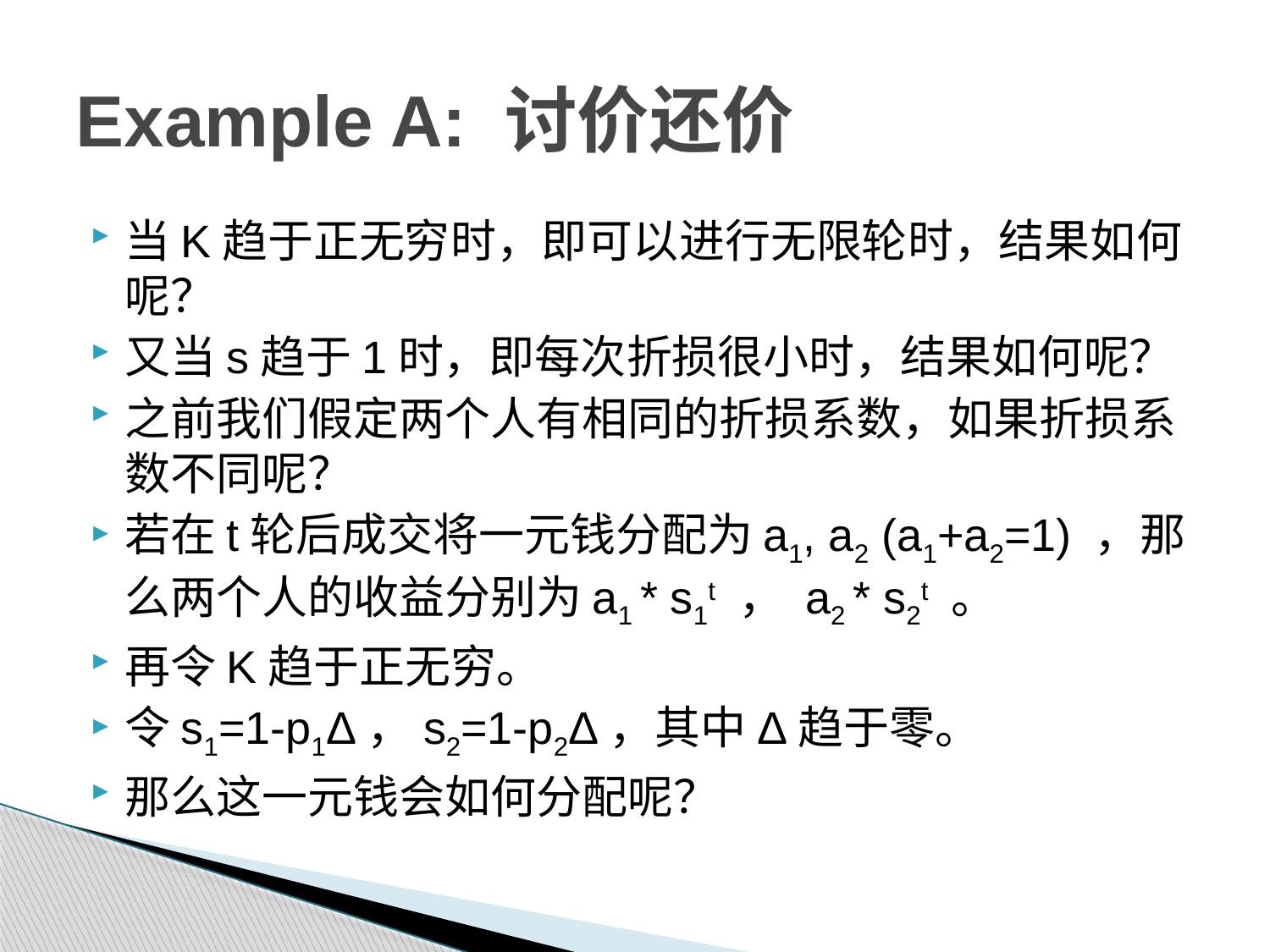

# Example A: 讨价还价
当K趋于正无穷时，即可以进行无限轮时，结果如何呢？
又当s趋于1时，即每次折损很小时，结果如何呢？
之前我们假定两个人有相同的折损系数，如果折损系数不同呢？
若在t轮后成交将一元钱分配为a1, a2 (a1+a2=1) ，那么两个人的收益分别为a1 * s1t ， a2 * s2t 。
再令K趋于正无穷。
令s1=1-p1Δ，s2=1-p2Δ，其中Δ趋于零。
那么这一元钱会如何分配呢？